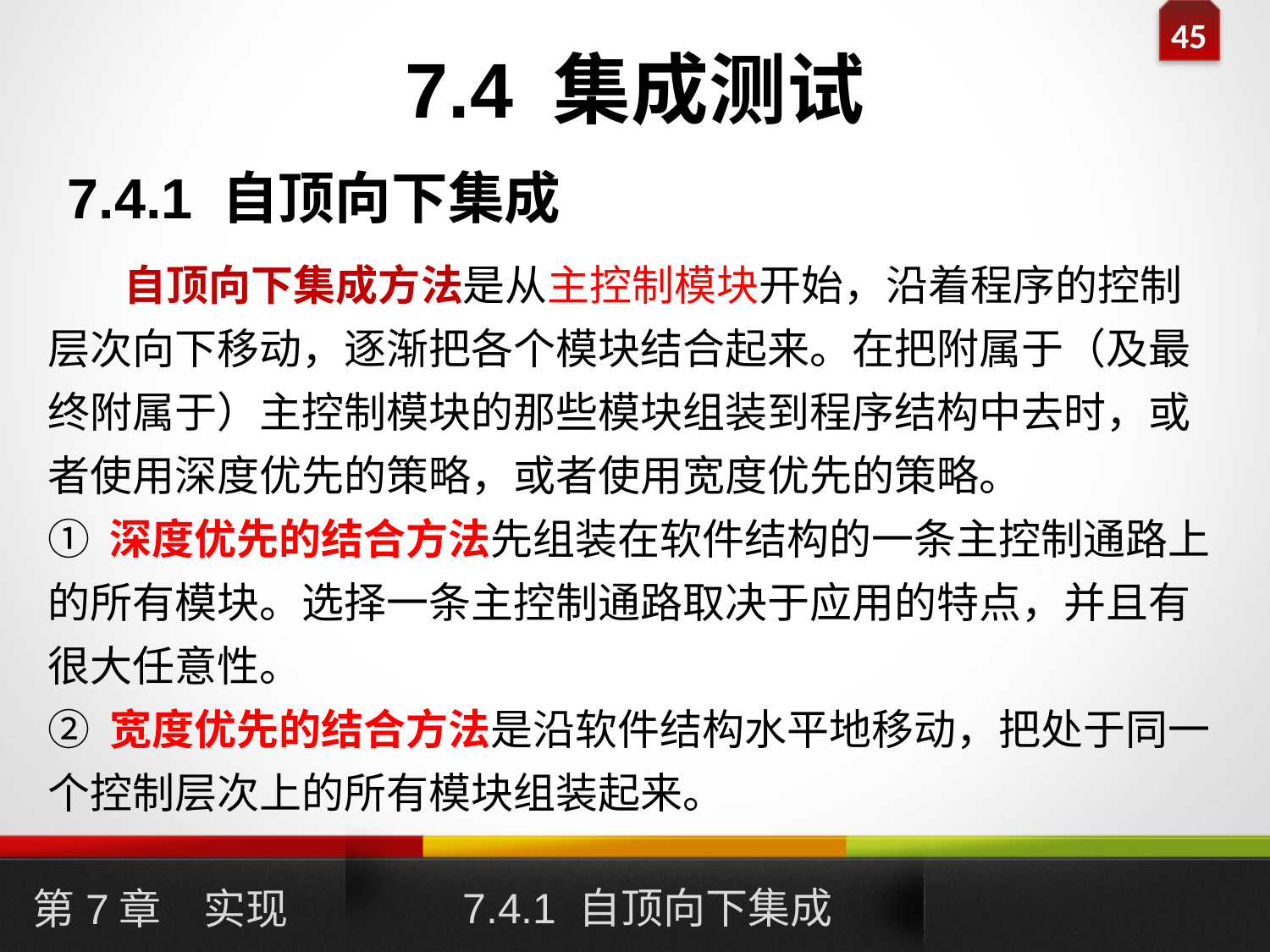

# 7.4 集成测试
7.4.1 自顶向下集成
       自顶向下集成方法是从主控制模块开始，沿着程序的控制层次向下移动，逐渐把各个模块结合起来。在把附属于（及最终附属于）主控制模块的那些模块组装到程序结构中去时，或者使用深度优先的策略，或者使用宽度优先的策略。
① 深度优先的结合方法先组装在软件结构的一条主控制通路上的所有模块。选择一条主控制通路取决于应用的特点，并且有很大任意性。
② 宽度优先的结合方法是沿软件结构水平地移动，把处于同一个控制层次上的所有模块组装起来。
7.4.1 自顶向下集成
第7章　实现